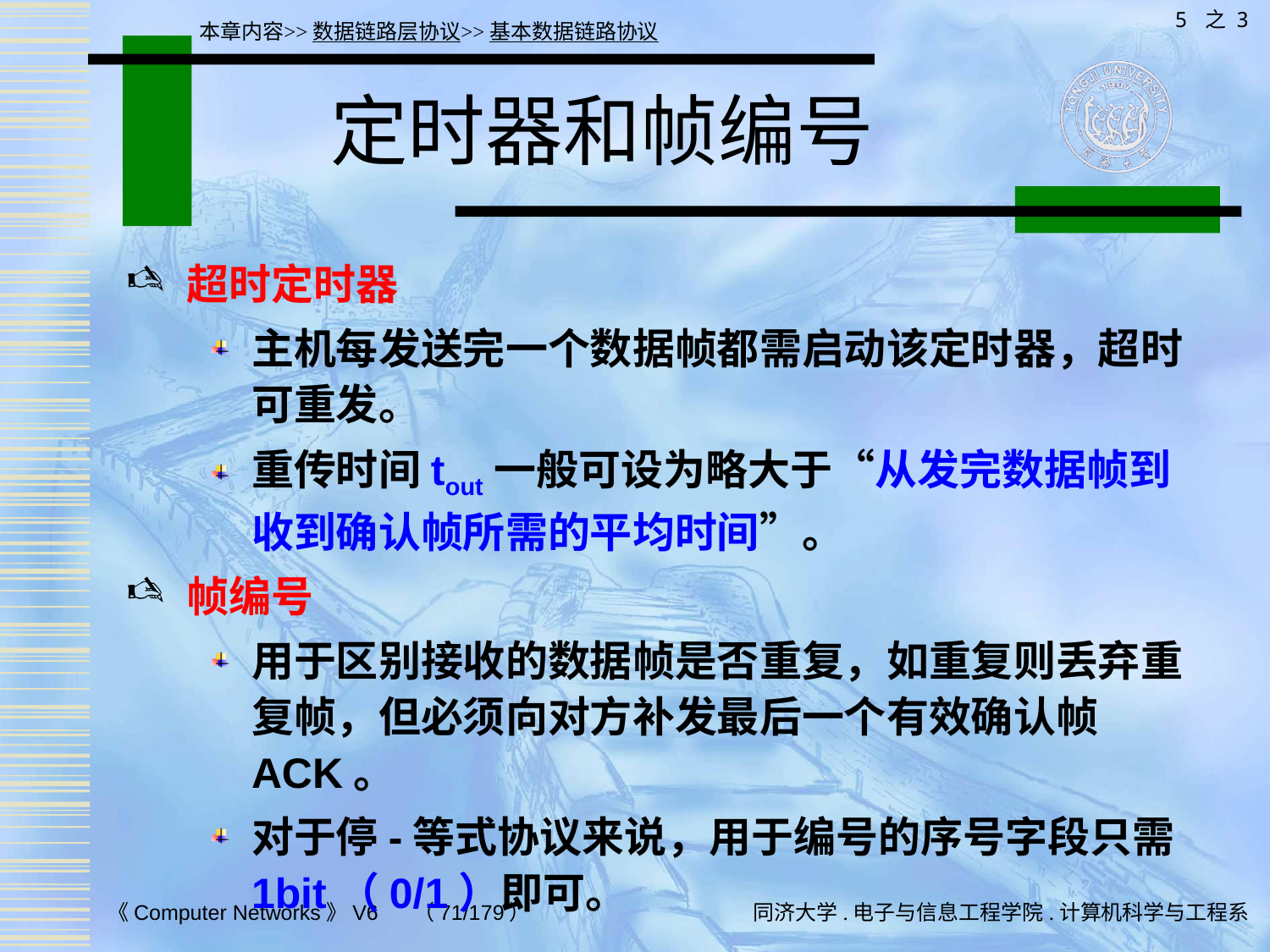

5 之 3
本章内容>>数据链路层协议>>基本数据链路协议
# 定时器和帧编号
超时定时器
主机每发送完一个数据帧都需启动该定时器，超时可重发。
重传时间tout一般可设为略大于“从发完数据帧到收到确认帧所需的平均时间”。
帧编号
用于区别接收的数据帧是否重复，如重复则丢弃重复帧，但必须向对方补发最后一个有效确认帧ACK。
对于停-等式协议来说，用于编号的序号字段只需1bit（0/1）即可。